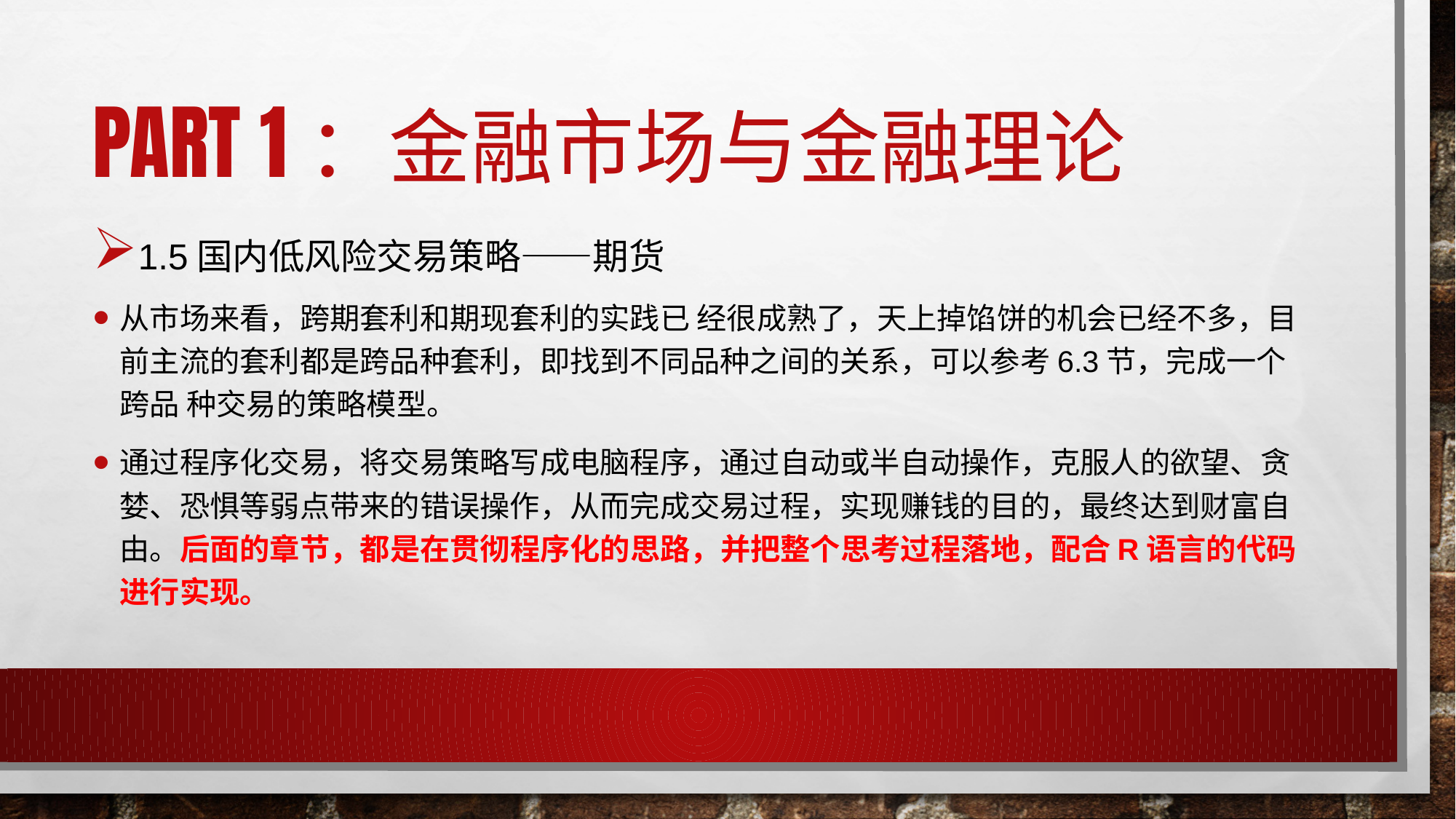

# Part 1：金融市场与金融理论
1.5国内低风险交易策略——期货
从市场来看，跨期套利和期现套利的实践已 经很成熟了，天上掉馅饼的机会已经不多，目前主流的套利都是跨品种套利，即找到不同品种之间的关系，可以参考6.3节，完成⼀个跨品 种交易的策略模型。
通过程序化交易，将交易策略写成电脑程序，通过自动或半自动操作，克服人的欲望、贪 婪、恐惧等弱点带来的错误操作，从而完成交易过程，实现赚钱的目的，最终达到财富自由。后面的章节，都是在贯彻程序化的思路，并把整个思考过程落地，配合R语言的代码进行实现。